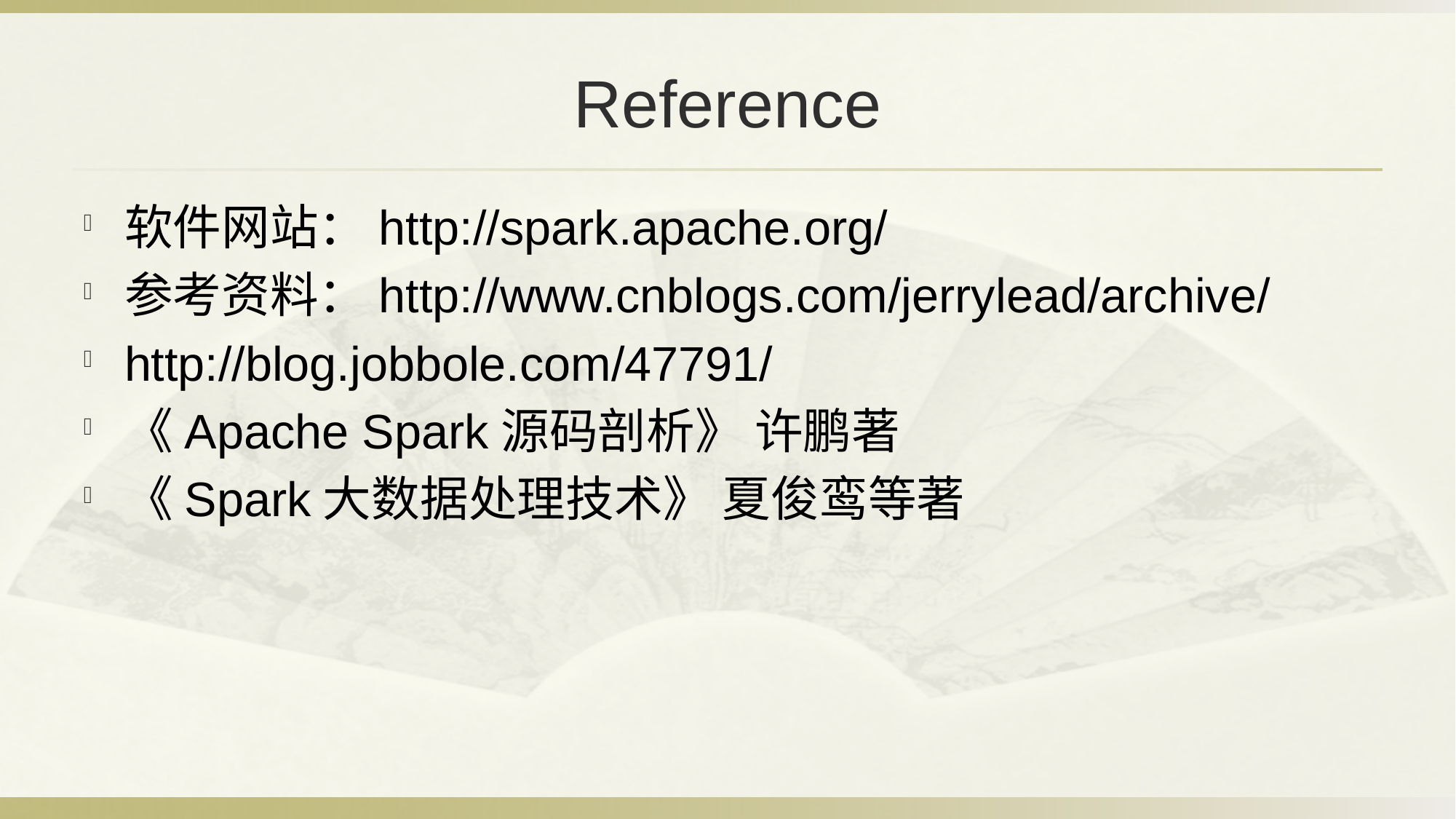

# Reference
软件网站：http://spark.apache.org/
参考资料：http://www.cnblogs.com/jerrylead/archive/
http://blog.jobbole.com/47791/
《Apache Spark源码剖析》 许鹏著
《Spark大数据处理技术》 夏俊鸾等著